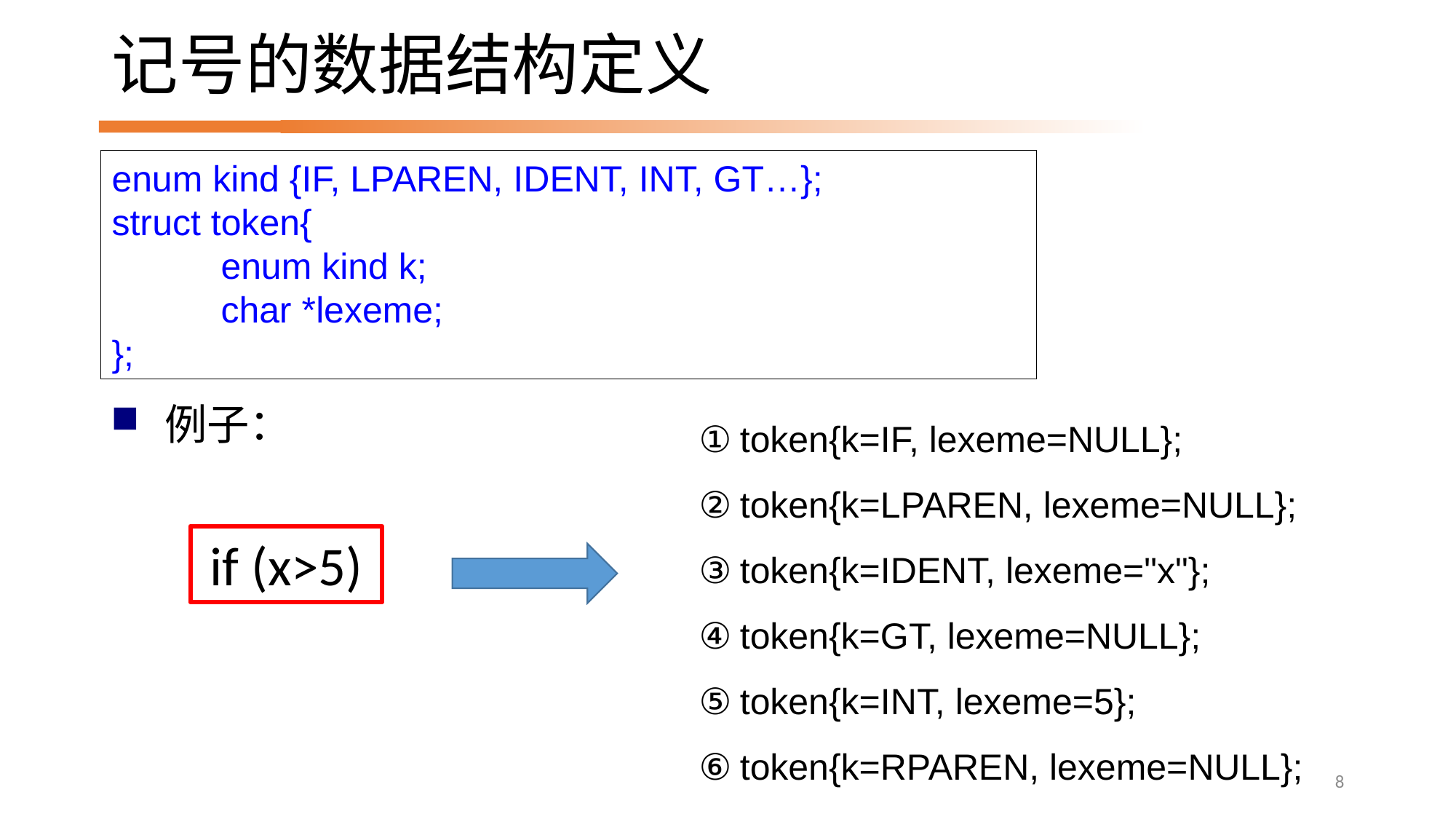

# 记号的数据结构定义
enum kind {IF, LPAREN, IDENT, INT, GT…};
struct token{
	enum kind k;
	char *lexeme;
};
token{k=IF, lexeme=NULL};
token{k=LPAREN, lexeme=NULL};
token{k=IDENT, lexeme="x"};
token{k=GT, lexeme=NULL};
token{k=INT, lexeme=5};
token{k=RPAREN, lexeme=NULL};
例子：
if (x>5)

8